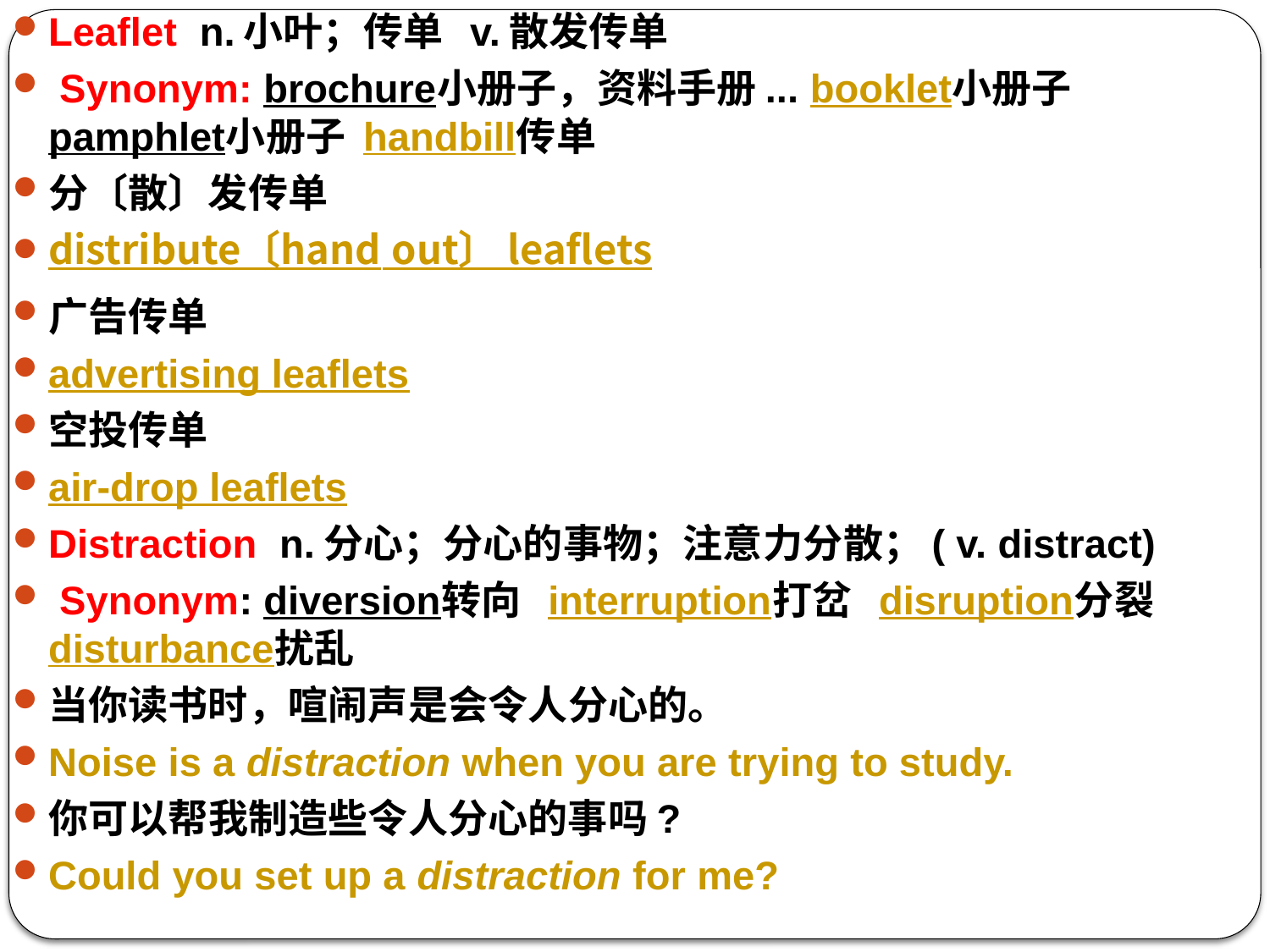

Leaflet  n.小叶；传单  v.散发传单
 Synonym: brochure小册子，资料手册... booklet小册子 pamphlet小册子 handbill传单
分〔散〕发传单
distribute〔hand out〕 leaflets
广告传单
advertising leaflets
空投传单
air-drop leaflets
Distraction  n.分心；分心的事物；注意力分散；( v. distract)
 Synonym: diversion转向  interruption打岔  disruption分裂  disturbance扰乱
当你读书时，喧闹声是会令人分心的。
Noise is a distraction when you are trying to study.
你可以帮我制造些令人分心的事吗?
Could you set up a distraction for me?